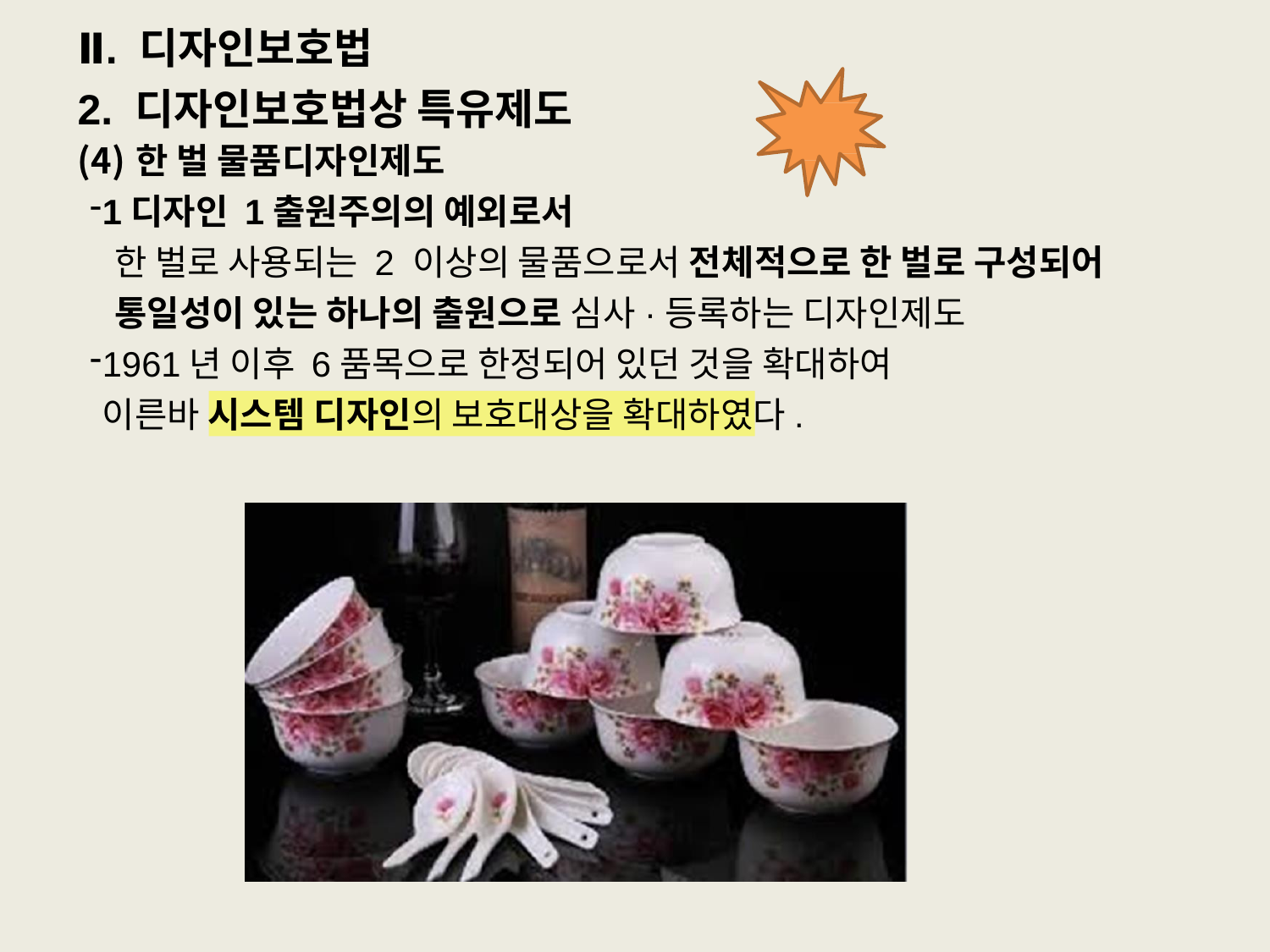

# Ⅱ. 디자인보호법

2. 디자인보호법상 특유제도
한 벌 물품디자인제도
1디자인 1출원주의의 예외로서
한 벌로 사용되는 2 이상의 물품으로서 전체적으로 한 벌로 구성되어
통일성이 있는 하나의 출원으로 심사·등록하는 디자인제도
1961년 이후 6품목으로 한정되어 있던 것을 확대하여  이른바 시스템 디자인의 보호대상을 확대하였다.